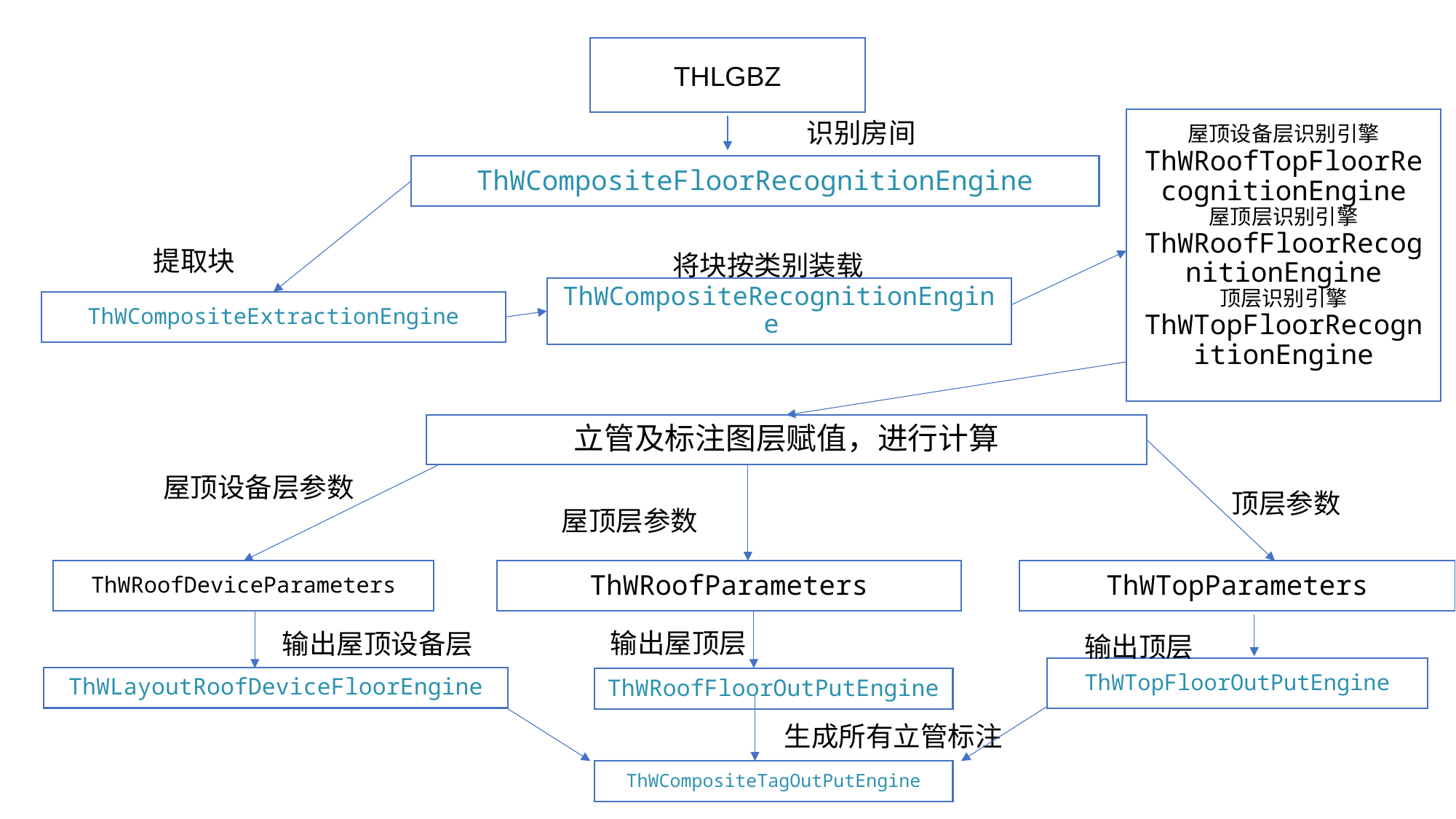

THLGBZ
屋顶设备层识别引擎 ThWRoofTopFloorRecognitionEngine
屋顶层识别引擎
ThWRoofFloorRecognitionEngine
顶层识别引擎
ThWTopFloorRecognitionEngine

识别房间
# ThWCompositeFloorRecognitionEngine
提取块
将块按类别装载
ThWCompositeRecognitionEngine
ThWCompositeExtractionEngine
立管及标注图层赋值，进行计算
屋顶设备层参数
顶层参数
屋顶层参数
ThWTopParameters
ThWRoofParameters
ThWRoofDeviceParameters
输出屋顶层
输出屋顶设备层
输出顶层
ThWTopFloorOutPutEngine
ThWLayoutRoofDeviceFloorEngine
ThWRoofFloorOutPutEngine
生成所有立管标注
ThWCompositeTagOutPutEngine